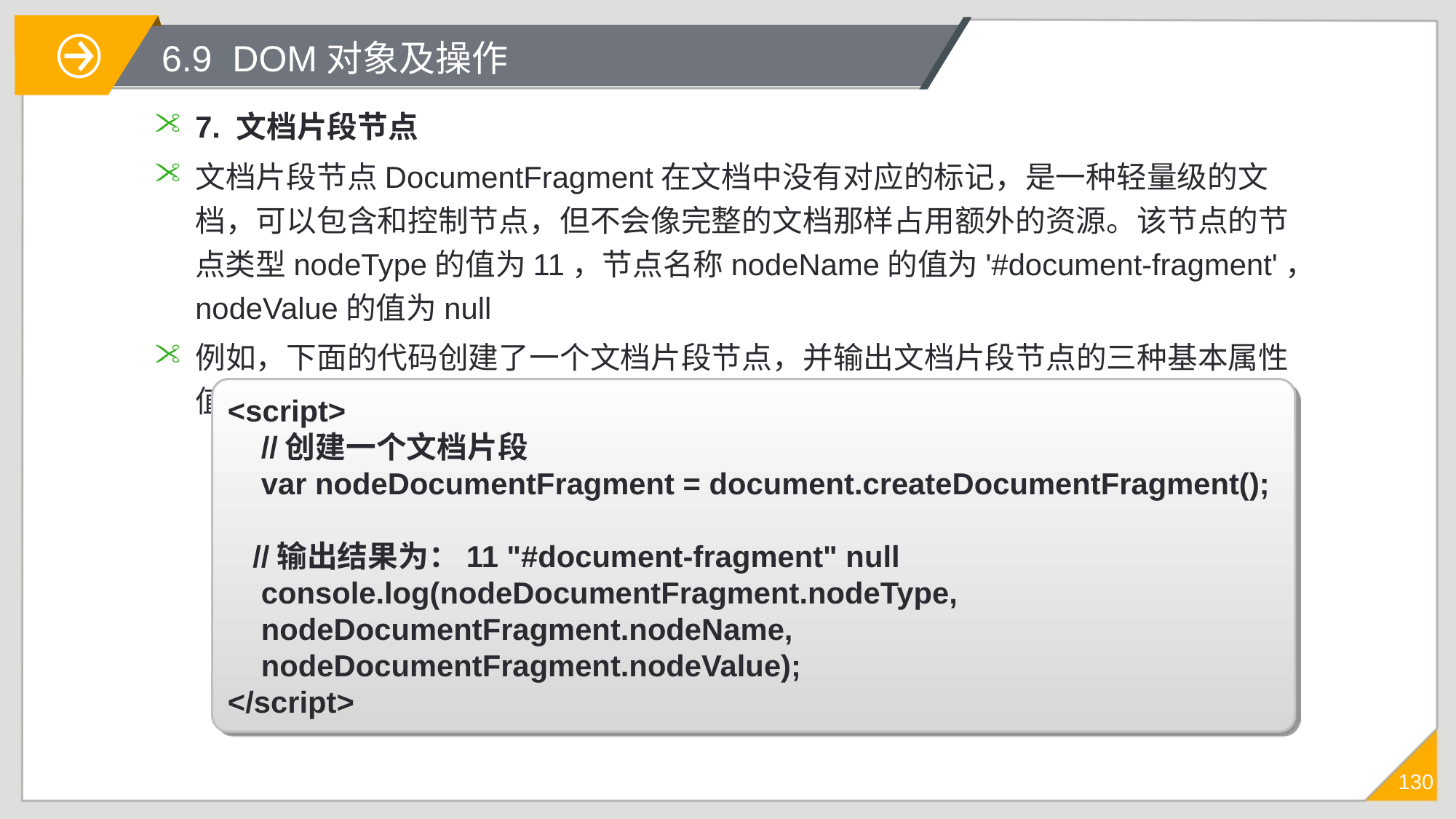

# 6.9  DOM对象及操作
7. 文档片段节点
文档片段节点DocumentFragment在文档中没有对应的标记，是一种轻量级的文档，可以包含和控制节点，但不会像完整的文档那样占用额外的资源。该节点的节点类型nodeType的值为11，节点名称nodeName的值为'#document-fragment'，nodeValue的值为null
例如，下面的代码创建了一个文档片段节点，并输出文档片段节点的三种基本属性值。
<script>
    //创建一个文档片段
    var nodeDocumentFragment = document.createDocumentFragment();

   //输出结果为：11 "#document-fragment" null
    console.log(nodeDocumentFragment.nodeType,
    nodeDocumentFragment.nodeName,
    nodeDocumentFragment.nodeValue);
</script>